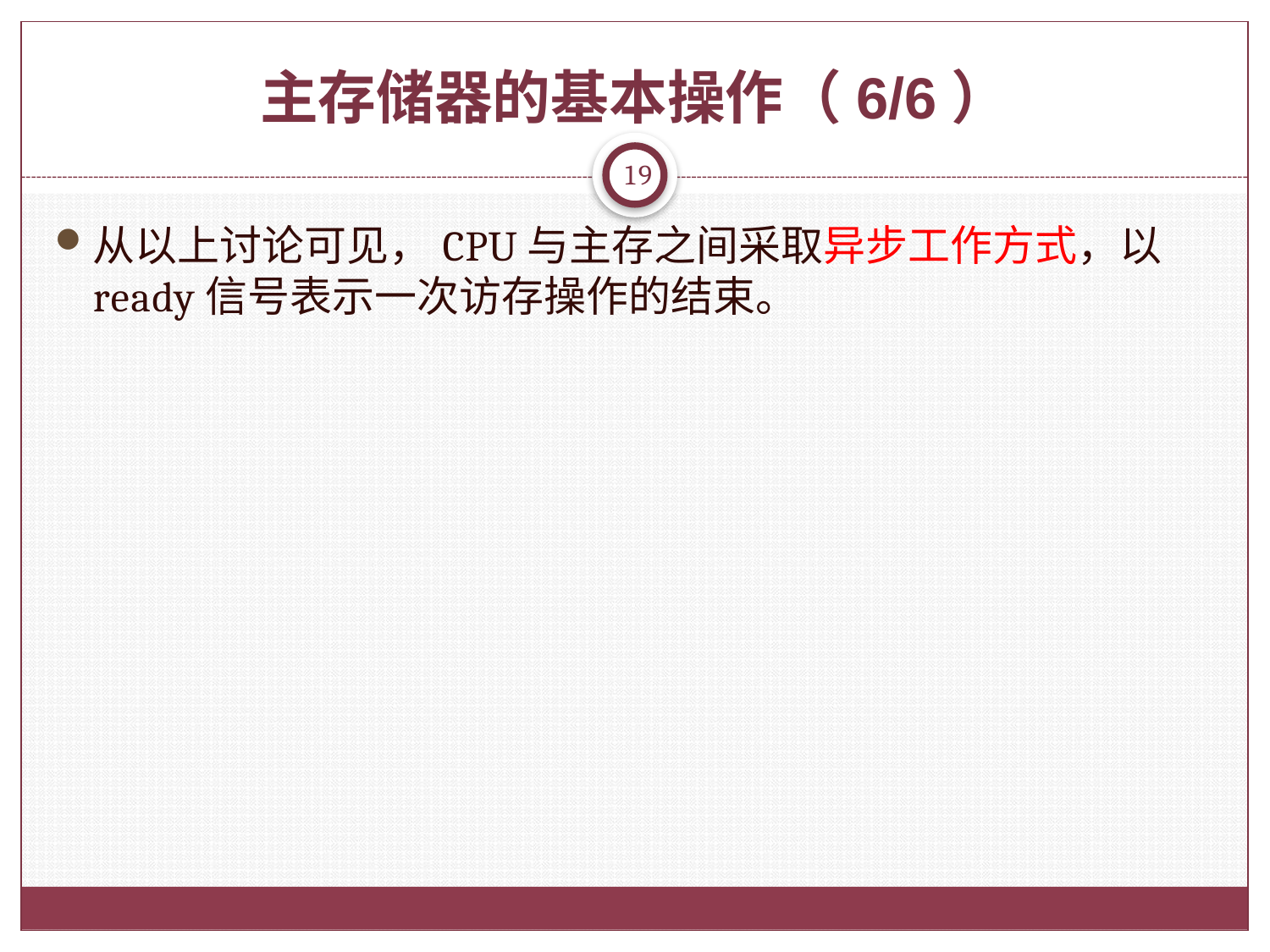

# 主存储器的基本操作（6/6）
19
从以上讨论可见，CPU与主存之间采取异步工作方式，以ready信号表示一次访存操作的结束。